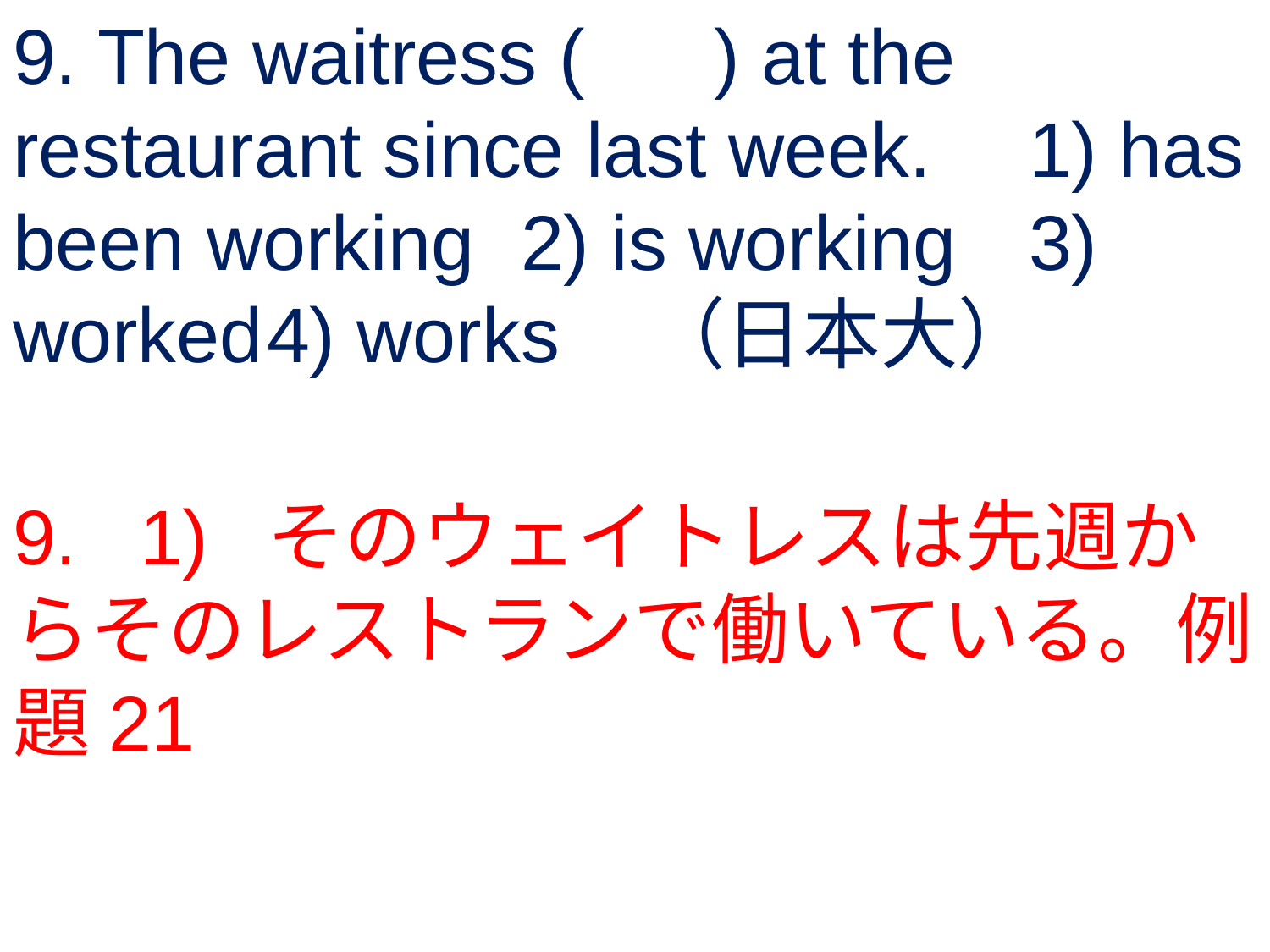

# 9. The waitress (      ) at the restaurant since last week.	1) has been working	2) is working	3) worked	4) works	（日本大）
9.	1) 	そのウェイトレスは先週からそのレストランで働いている。例題21